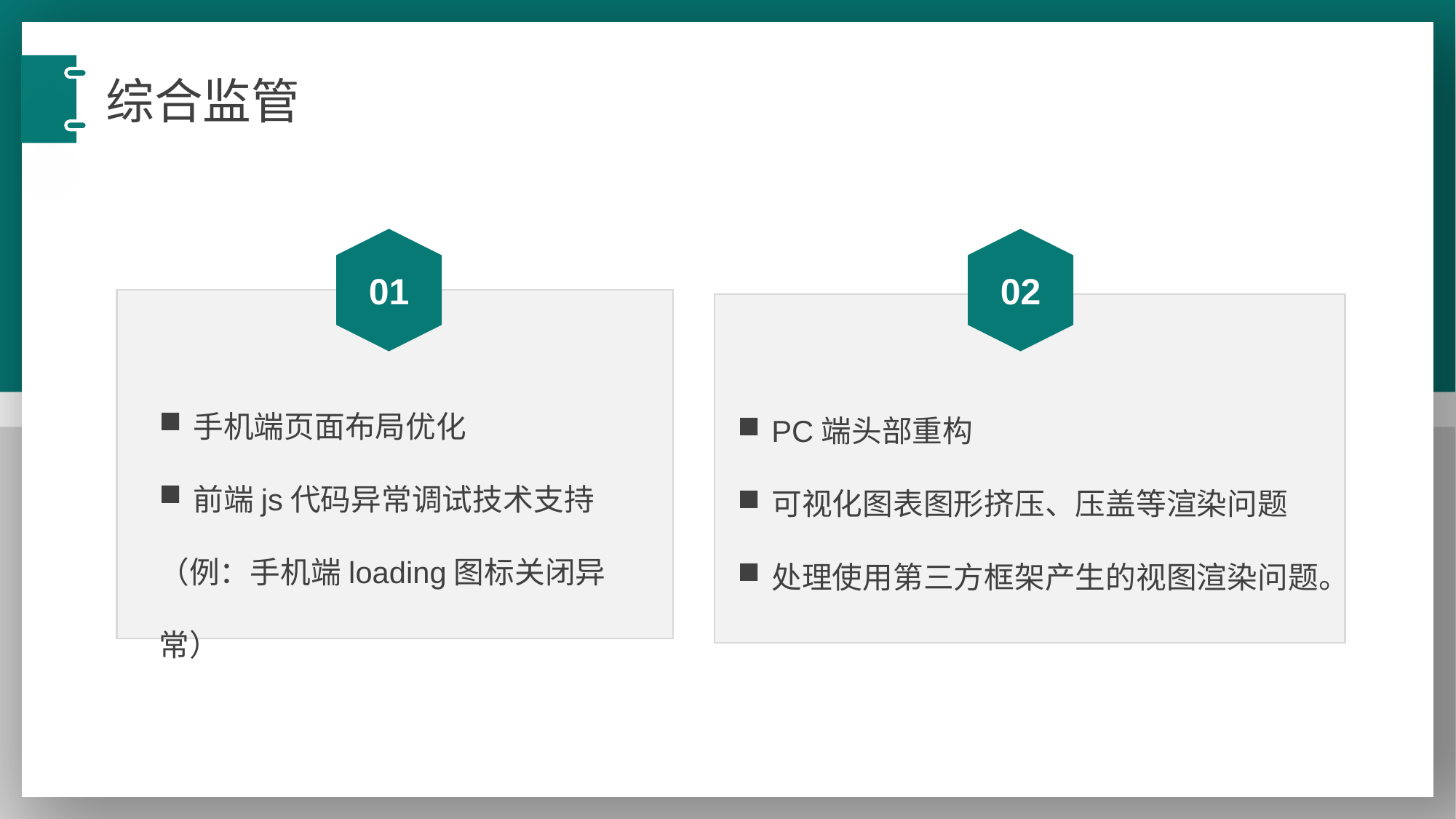

综合监管

02
01

手机端页面布局优化
前端js代码异常调试技术支持
（例：手机端loading图标关闭异常）
PC端头部重构
可视化图表图形挤压、压盖等渲染问题
处理使用第三方框架产生的视图渲染问题。